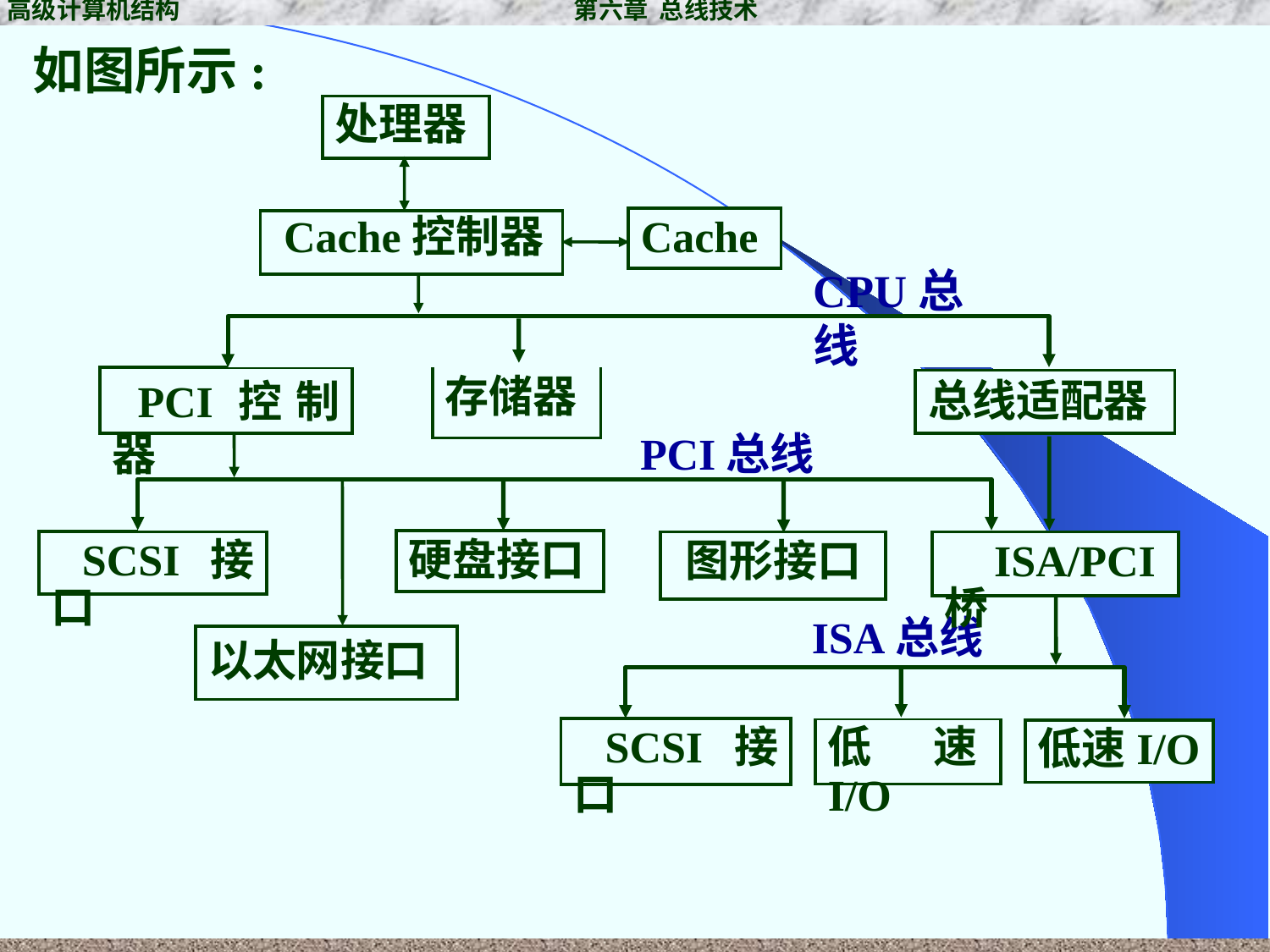

高级计算机结构                                                                     第六章  总线技术
如图所示:
处理器

Cache
 Cache控制器

CPU总线

存储器
 PCI控制器
总线适配器
PCI总线

硬盘接口
 SCSI接口
图形接口
 ISA/PCI桥

ISA总线
以太网接口

 SCSI接口
低速I/O
低速I/O